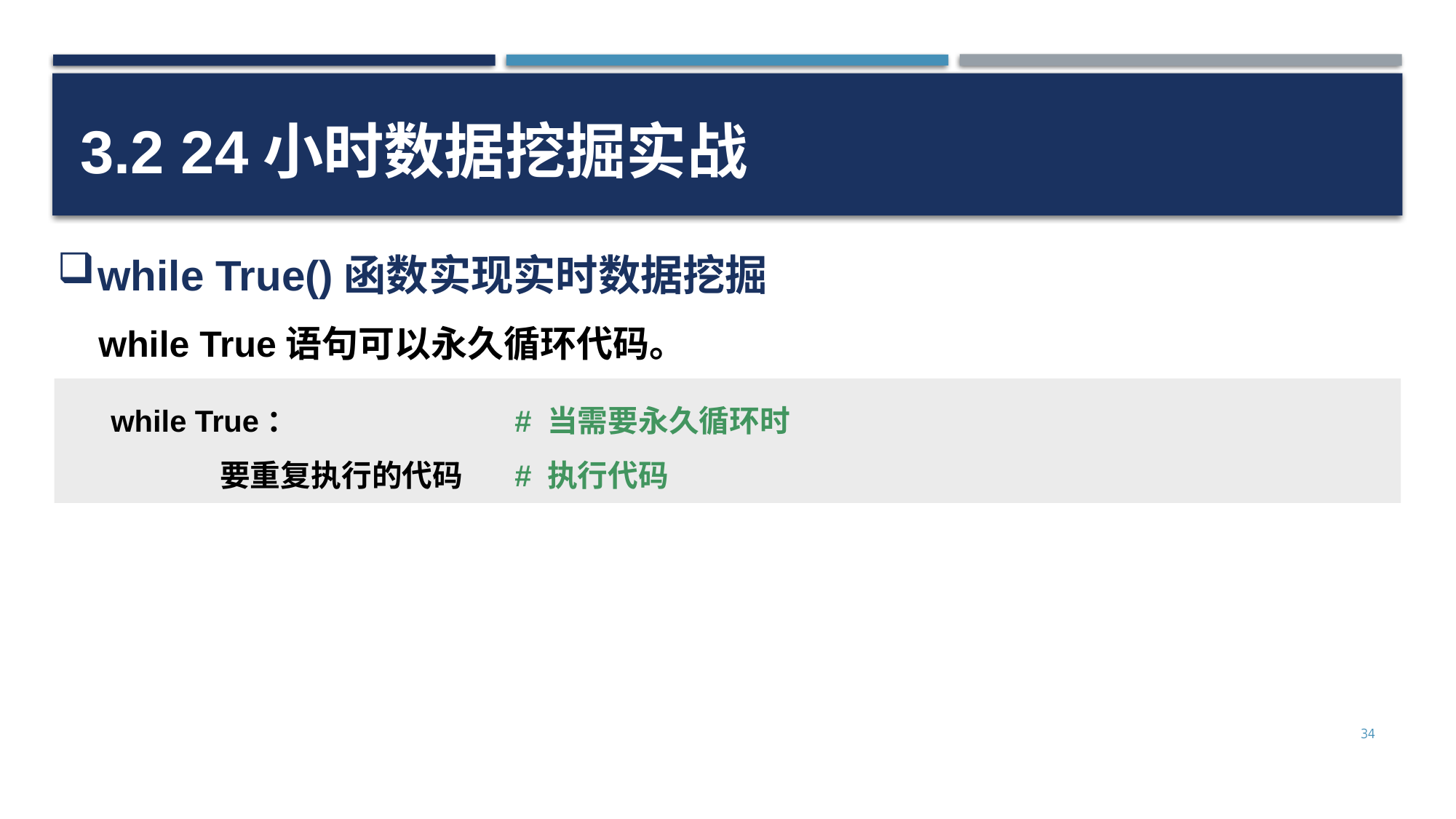

3.2 24小时数据挖掘实战
while True()函数实现实时数据挖掘
while True语句可以永久循环代码。
while True：
	要重复执行的代码

# 当需要永久循环时
# 执行代码
34